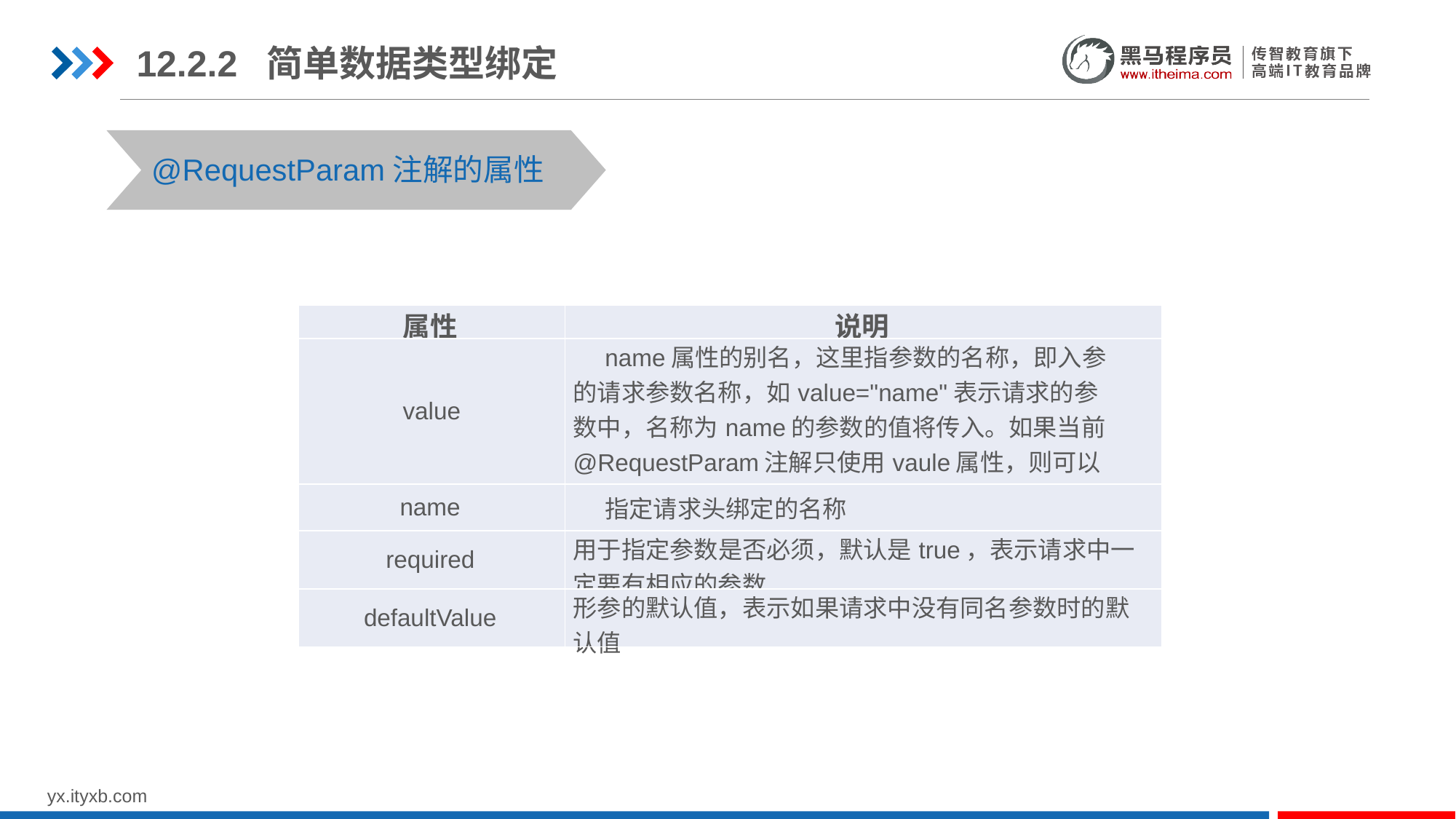

12.2.2  简单数据类型绑定

@RequestParam注解的属性
| 属性 | 说明 |
| --- | --- |
| value | name属性的别名，这里指参数的名称，即入参的请求参数名称，如value="name"表示请求的参数中，名称为name的参数的值将传入。如果当前@RequestParam注解只使用vaule属性，则可以省略value属性名，如@RequestParam("name") |
| name | 指定请求头绑定的名称 |
| required | 用于指定参数是否必须，默认是true，表示请求中一定要有相应的参数 |
| defaultValue | 形参的默认值，表示如果请求中没有同名参数时的默认值 |